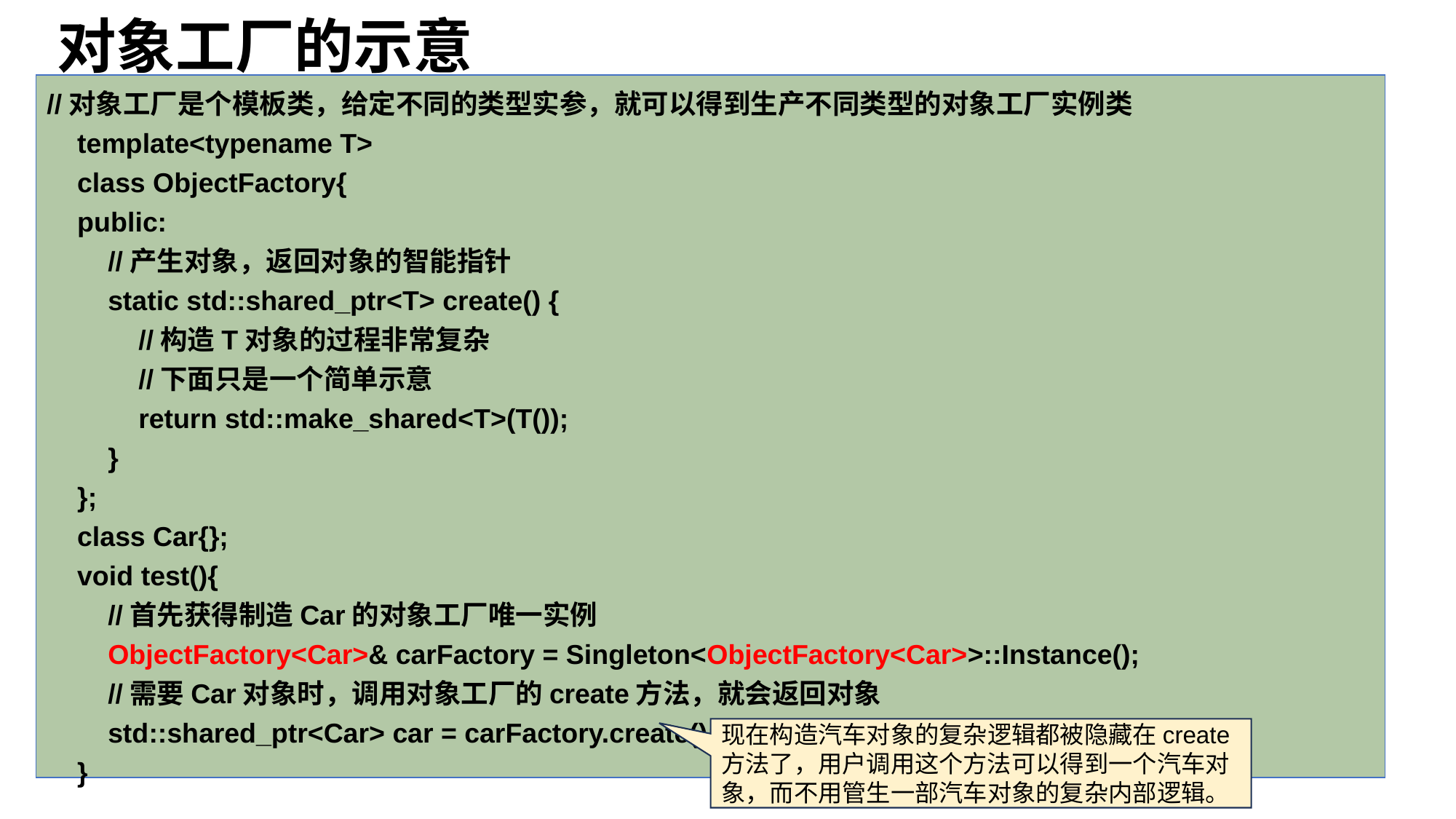

# 对象工厂的示意
//对象工厂是个模板类，给定不同的类型实参，就可以得到生产不同类型的对象工厂实例类
    template<typename T>
    class ObjectFactory{
    public:
        //产生对象，返回对象的智能指针
        static std::shared_ptr<T> create() {
            //构造T对象的过程非常复杂
            //下面只是一个简单示意
            return std::make_shared<T>(T());
        }
    };
    class Car{};
    void test(){
        //首先获得制造Car的对象工厂唯一实例
        ObjectFactory<Car>& carFactory = Singleton<ObjectFactory<Car>>::Instance();
        //需要Car对象时，调用对象工厂的create方法，就会返回对象
        std::shared_ptr<Car> car = carFactory.create();
    }
现在构造汽车对象的复杂逻辑都被隐藏在create方法了，用户调用这个方法可以得到一个汽车对象，而不用管生一部汽车对象的复杂内部逻辑。